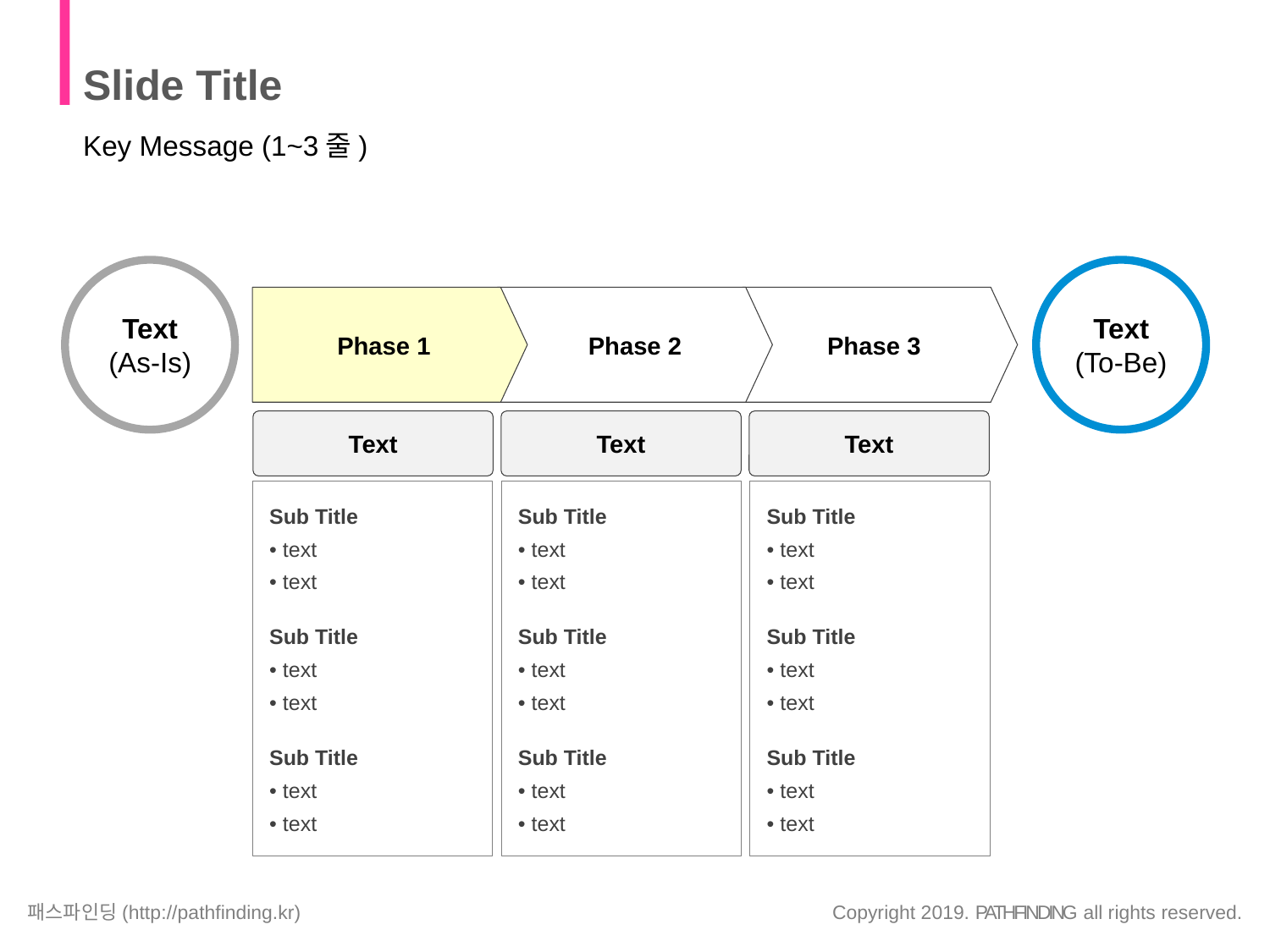

Slide Title
Key Message (1~3줄)

Text
(As-Is)

Text
(To-Be)

Phase 1

Phase 2

Phase 3

Text

Sub Title
• text
• text

Sub Title
• text
• text

Sub Title
• text
• text

Text

Sub Title
• text
• text

Sub Title
• text
• text

Sub Title
• text
• text

Text

Sub Title
• text
• text

Sub Title
• text
• text

Sub Title
• text
• text